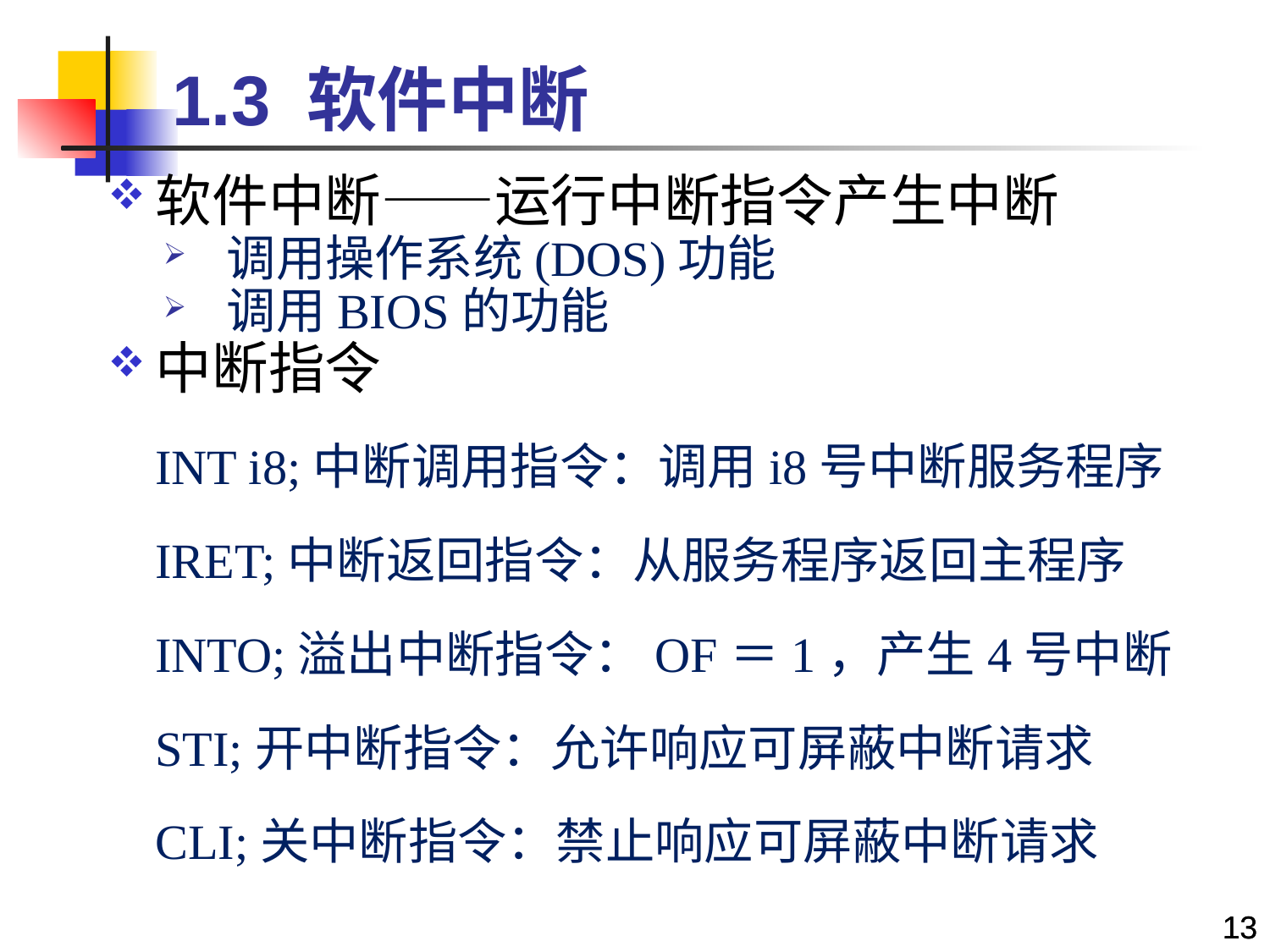

# 1.3 软件中断
软件中断——运行中断指令产生中断
调用操作系统(DOS)功能
调用BIOS的功能
中断指令
	INT i8;中断调用指令：调用i8号中断服务程序
	IRET;中断返回指令：从服务程序返回主程序
	INTO;溢出中断指令：OF＝1，产生4号中断
	STI;开中断指令：允许响应可屏蔽中断请求
	CLI;关中断指令：禁止响应可屏蔽中断请求